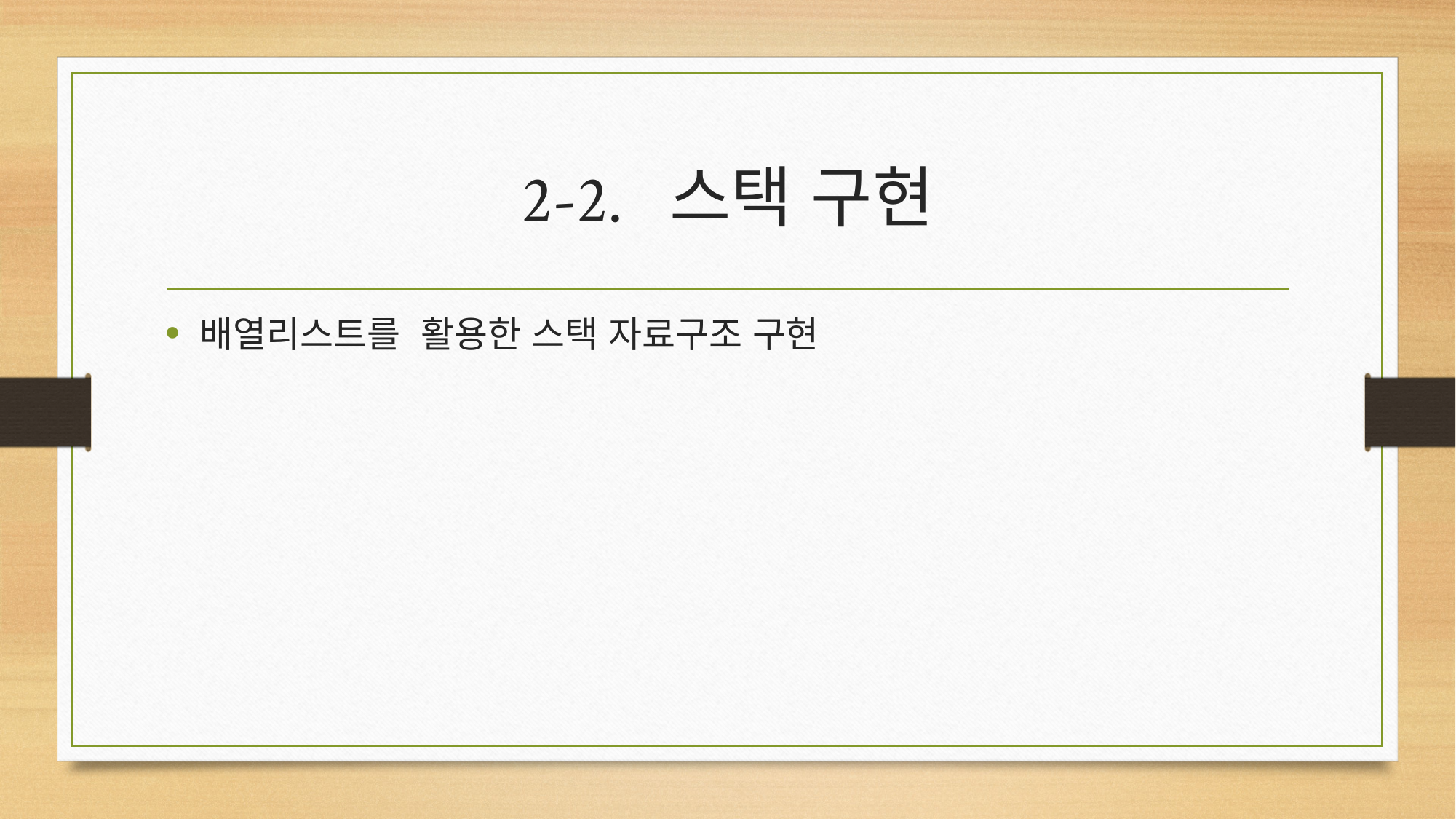

# 2-2.  스택 구현
배열리스트를  활용한 스택 자료구조 구현